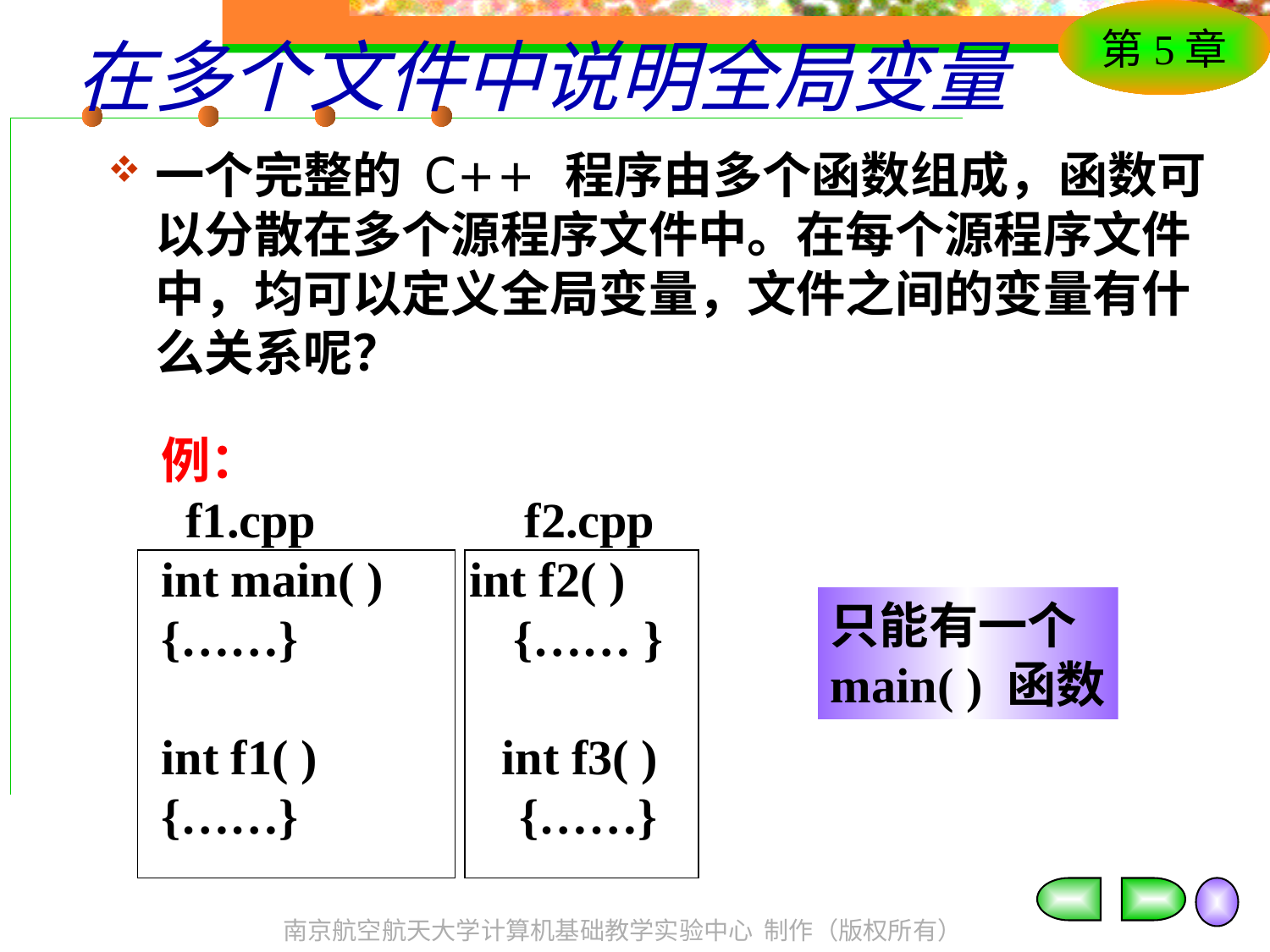

# 在多个文件中说明全局变量
一个完整的 C++ 程序由多个函数组成，函数可以分散在多个源程序文件中。在每个源程序文件中，均可以定义全局变量，文件之间的变量有什么关系呢？
例：
  f1.cpp                 f2.cpp
int main( )       int f2( )
{……}	        {…… }

int f1( )               int f3( )
{……}                  {……}

只能有一个
main( ) 函数